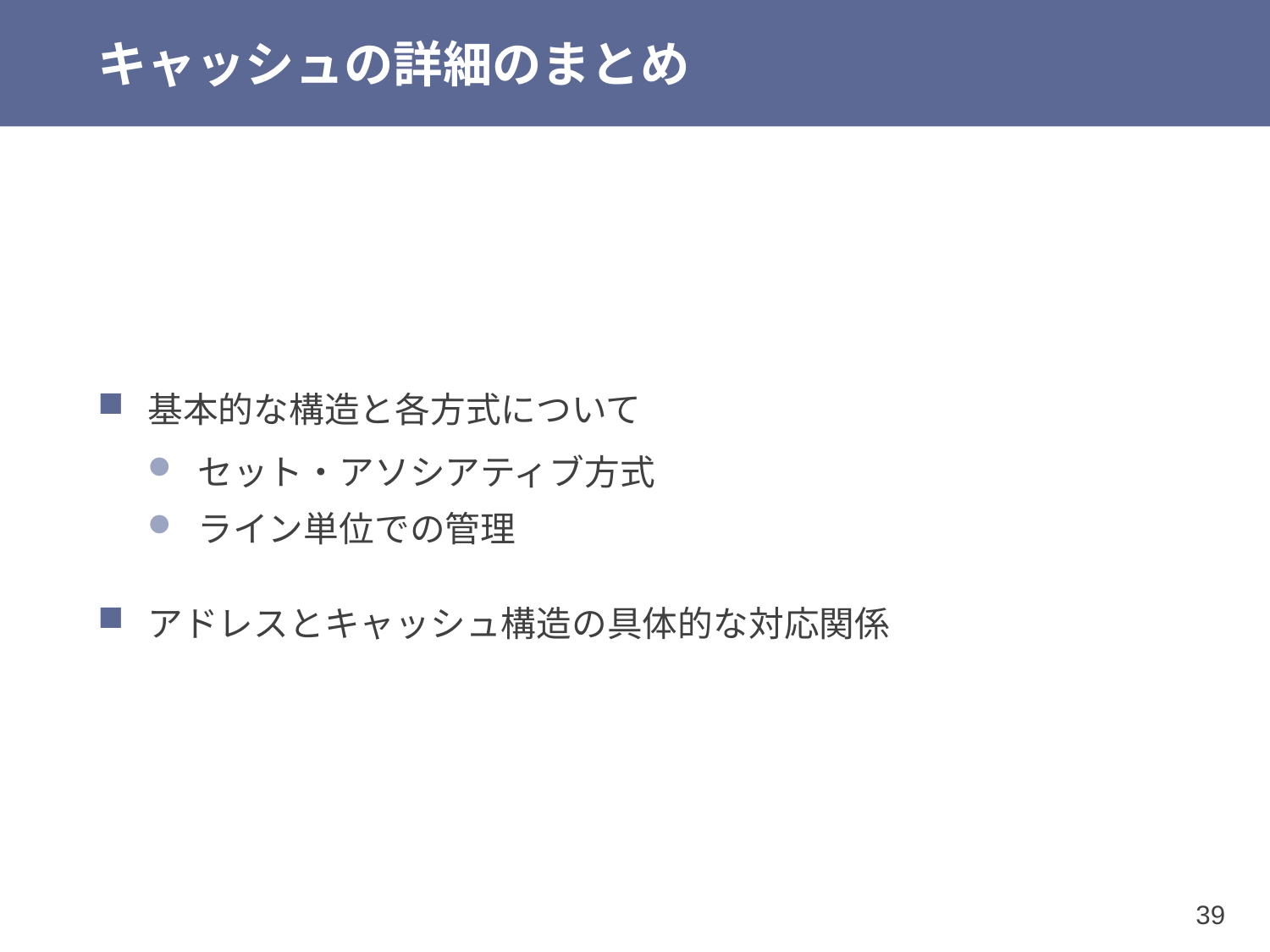

# キャッシュの詳細のまとめ
基本的な構造と各方式について
セット・アソシアティブ方式
ライン単位での管理
アドレスとキャッシュ構造の具体的な対応関係